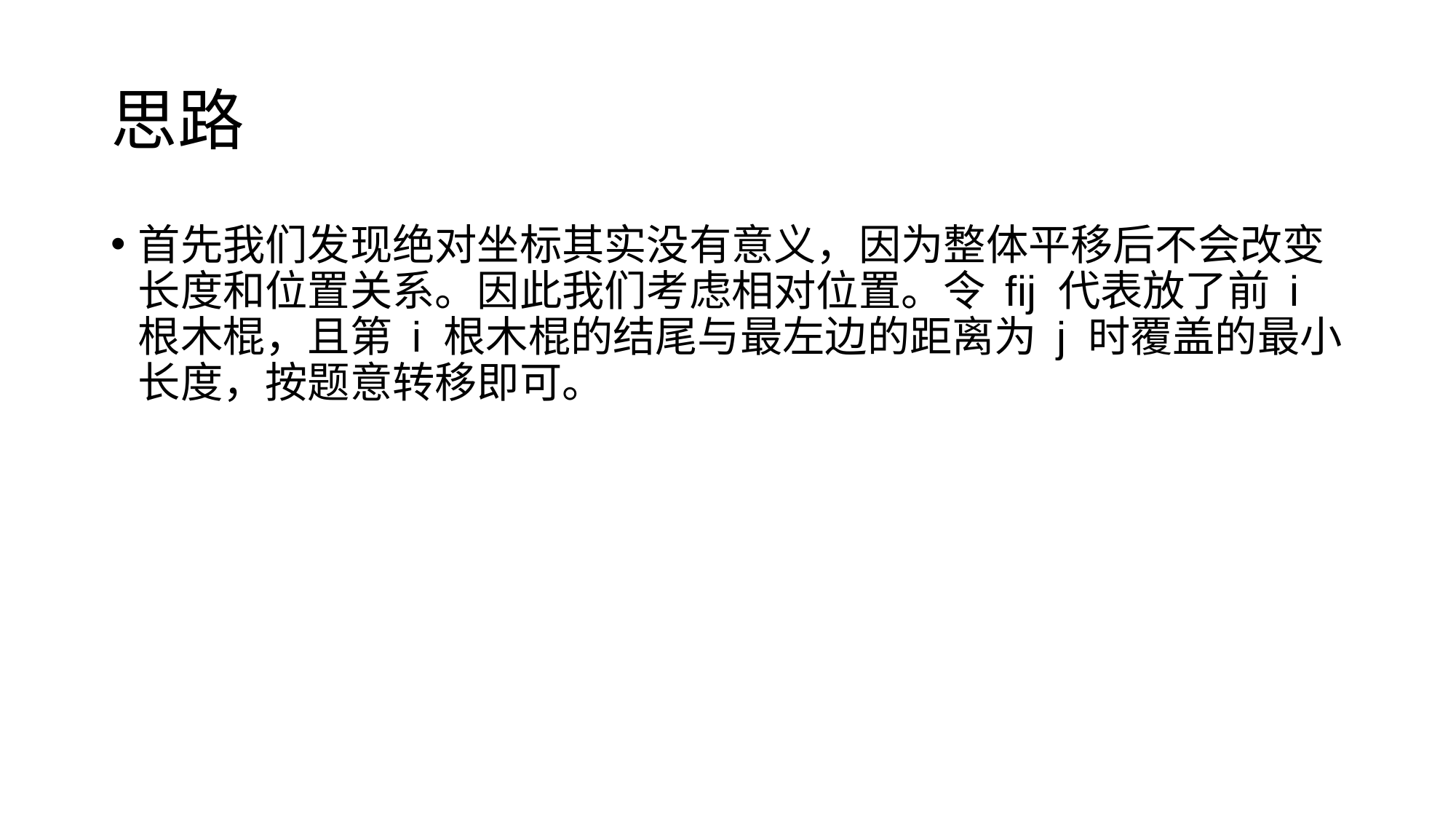

# 思路
首先我们发现绝对坐标其实没有意义，因为整体平移后不会改变长度和位置关系。因此我们考虑相对位置。令 fij 代表放了前 i 根木棍，且第 i 根木棍的结尾与最左边的距离为 j 时覆盖的最小长度，按题意转移即可。